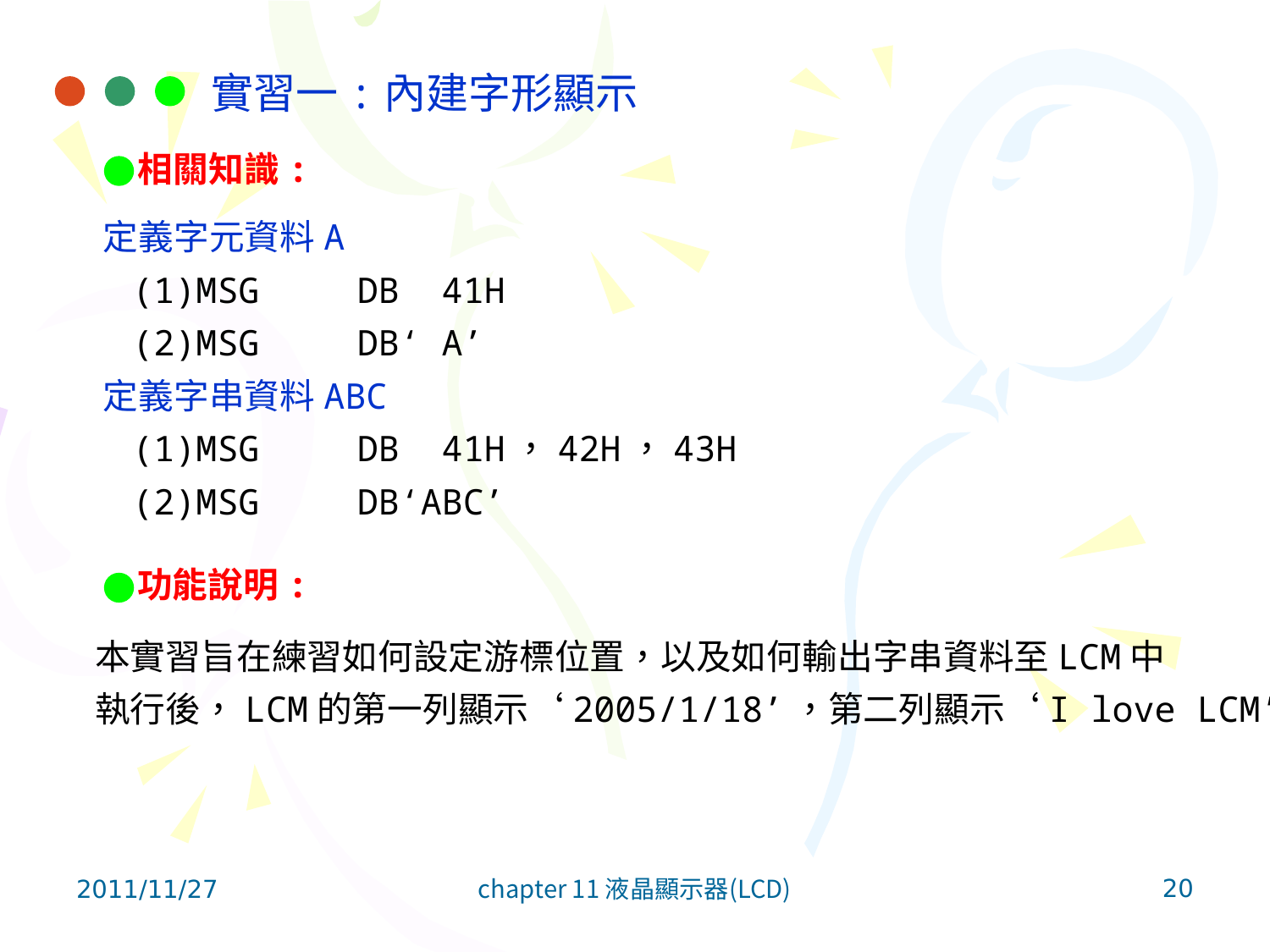

實習一:內建字形顯示
相關知識:

定義字元資料A
	(1)MSG	DB  41H
	(2)MSG	DB‘ A’
定義字串資料ABC
	(1)MSG	DB  41H，42H，43H
	(2)MSG	DB‘ABC’
功能說明:

本實習旨在練習如何設定游標位置，以及如何輸出字串資料至LCM中
執行後，LCM的第一列顯示‘2005/1/18’，第二列顯示‘I love LCM’。
20
2011/11/27
chapter 11 液晶顯示器(LCD)